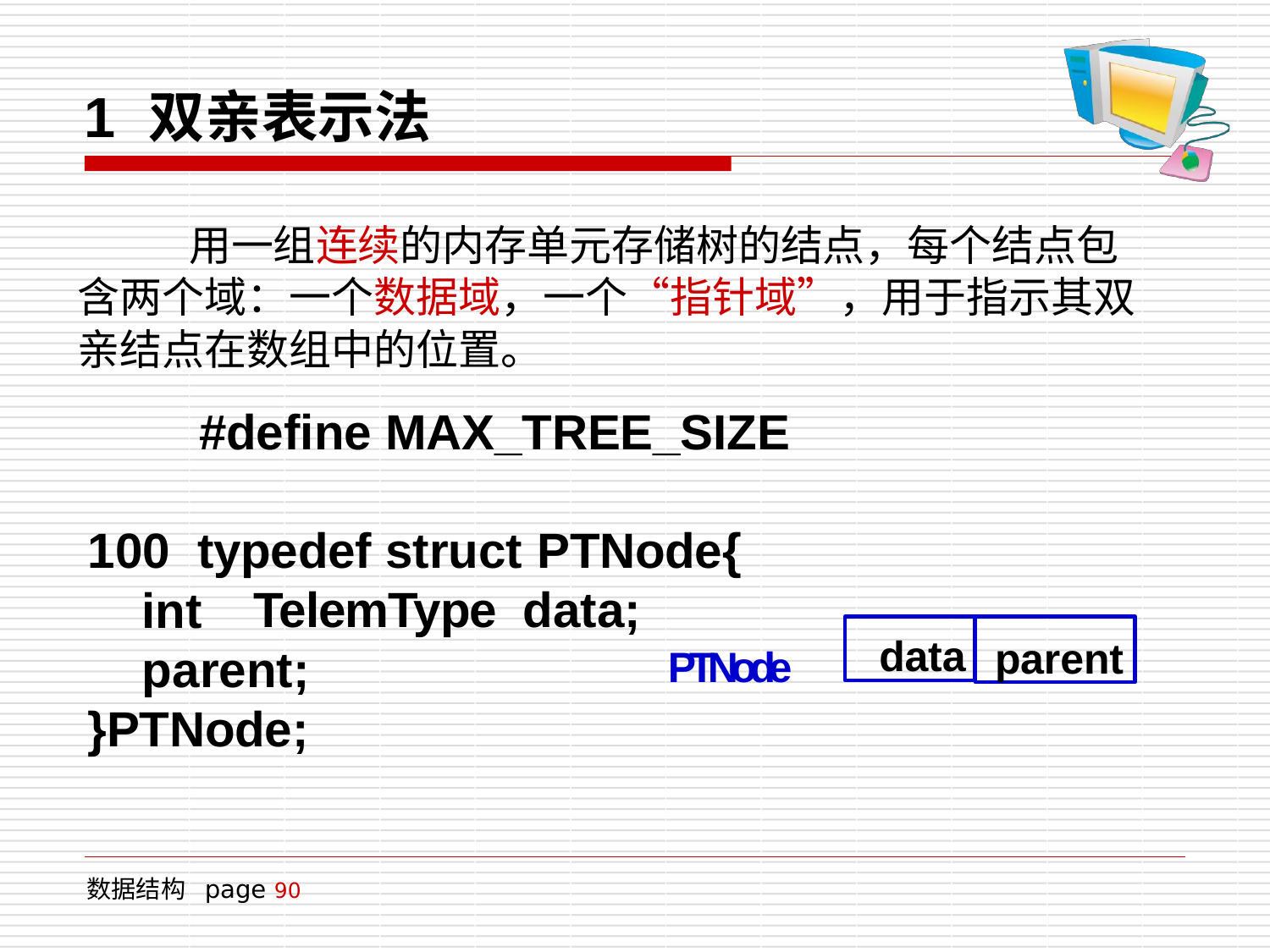

# 1	双亲表示法

用一组连续的内存单元存储树的结点，每个结点包 含两个域：一个数据域，一个“指针域”，用于指示其双 亲结点在数组中的位置。
#define MAX_TREE_SIZE	100  typedef struct PTNode{
TelemType	data;
int	parent;
}PTNode;
data
parent
PTNode

数据结构 page 90